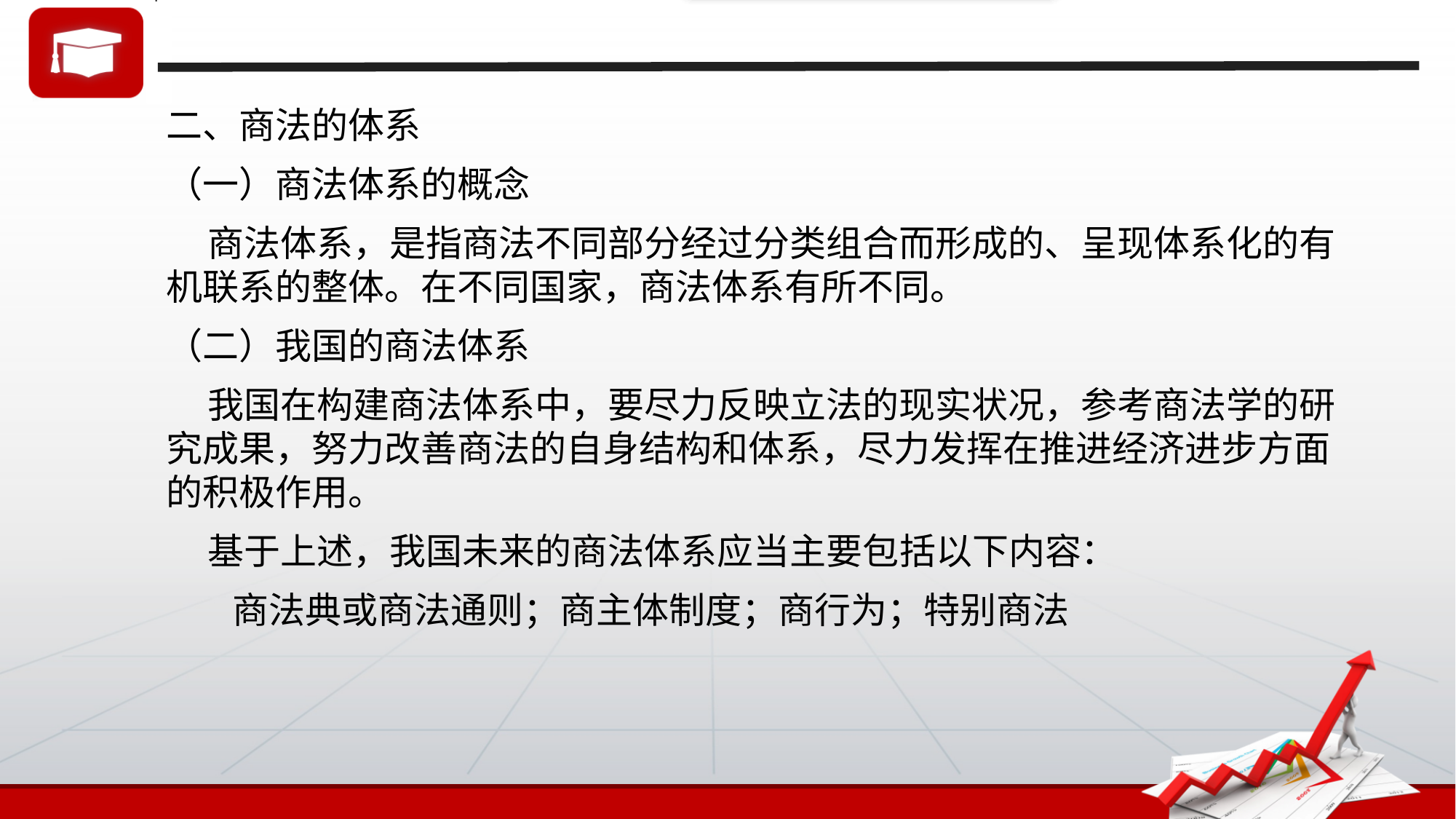

二、商法的体系
（一）商法体系的概念
    商法体系，是指商法不同部分经过分类组合而形成的、呈现体系化的有机联系的整体。在不同国家，商法体系有所不同。
（二）我国的商法体系
    我国在构建商法体系中，要尽力反映立法的现实状况，参考商法学的研究成果，努力改善商法的自身结构和体系，尽力发挥在推进经济进步方面的积极作用。
    基于上述，我国未来的商法体系应当主要包括以下内容：
       商法典或商法通则；商主体制度；商行为；特别商法